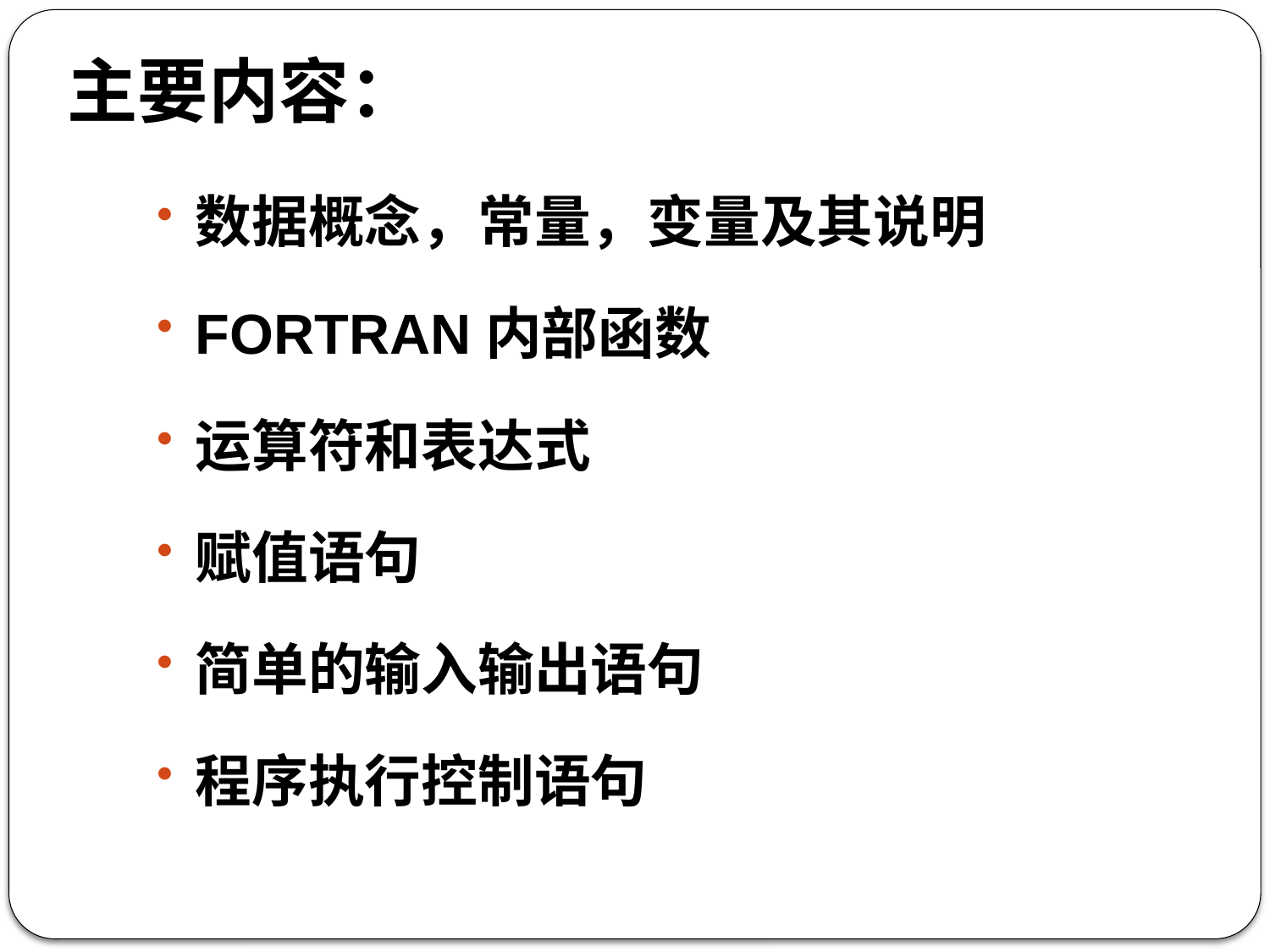

# 主要内容：
数据概念，常量，变量及其说明
FORTRAN内部函数
运算符和表达式
赋值语句
简单的输入输出语句
程序执行控制语句